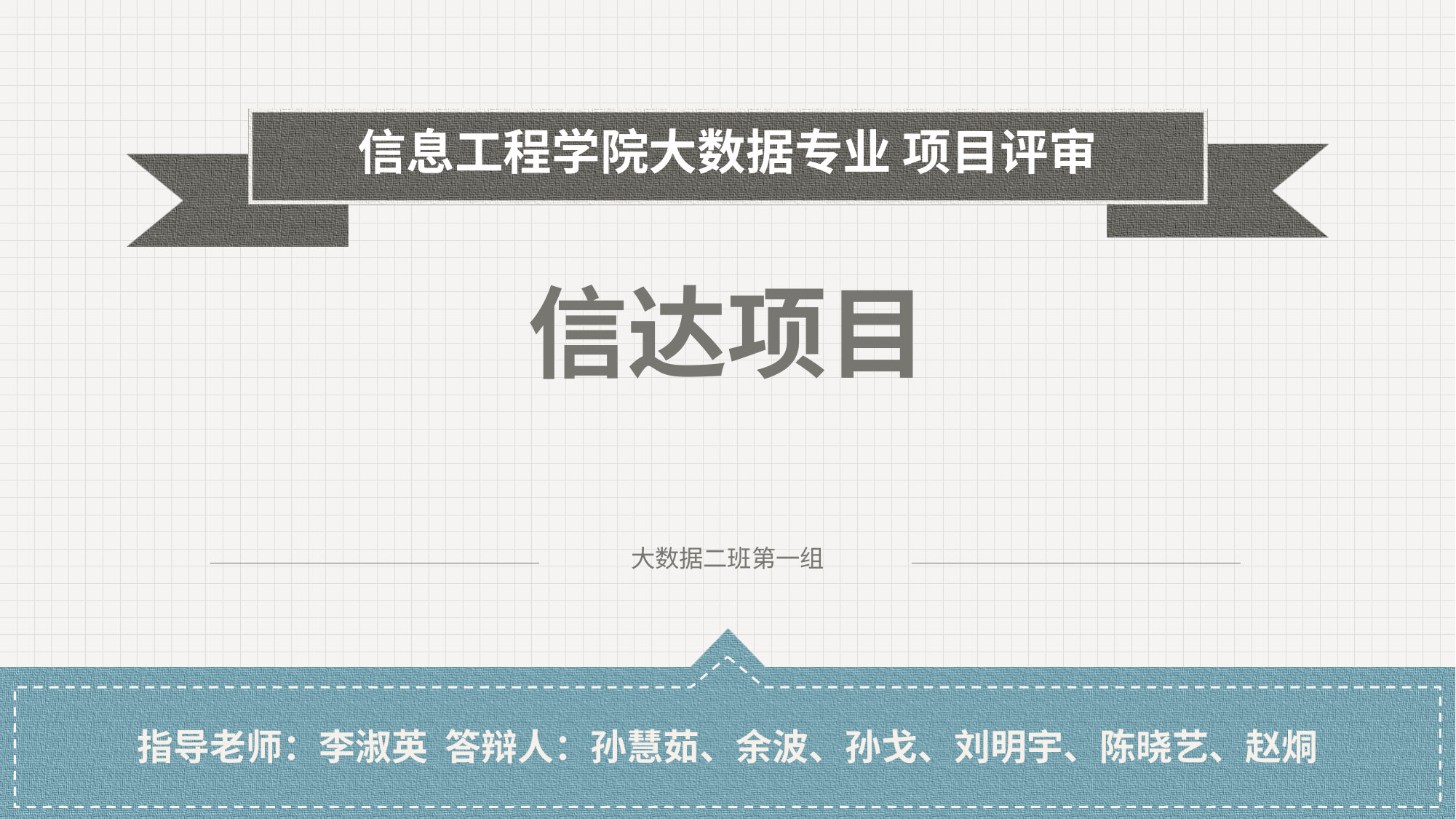

信息工程学院大数据专业 项目评审
信达项目
大数据二班第一组
指导老师：李淑英  答辩人：孙慧茹、余波、孙戈、刘明宇、陈晓艺、赵烔